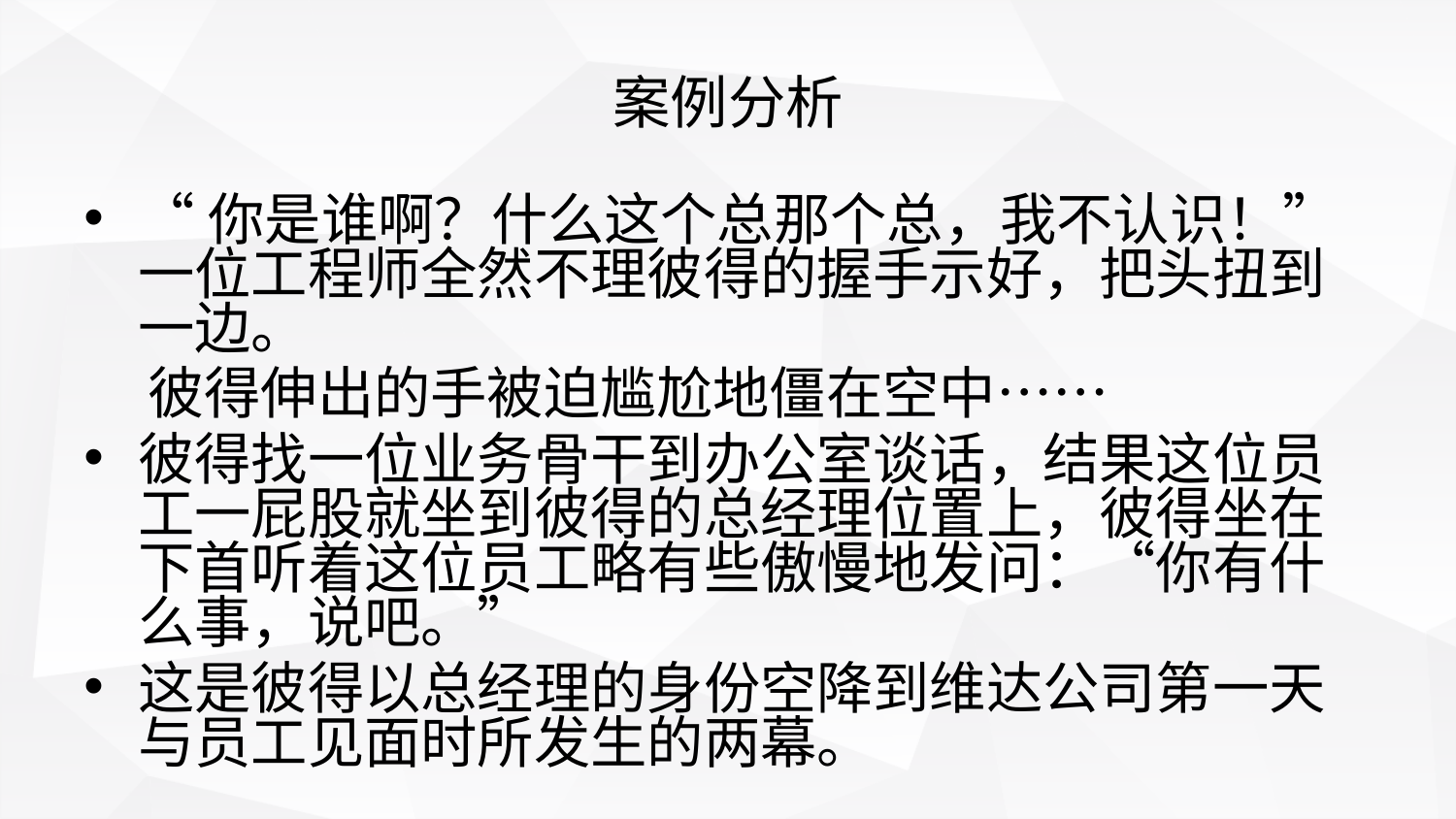

# 案例分析
“你是谁啊？什么这个总那个总，我不认识！”一位工程师全然不理彼得的握手示好，把头扭到一边。
    彼得伸出的手被迫尴尬地僵在空中……
彼得找一位业务骨干到办公室谈话，结果这位员工一屁股就坐到彼得的总经理位置上，彼得坐在下首听着这位员工略有些傲慢地发问：“你有什么事，说吧。”
这是彼得以总经理的身份空降到维达公司第一天与员工见面时所发生的两幕。
19